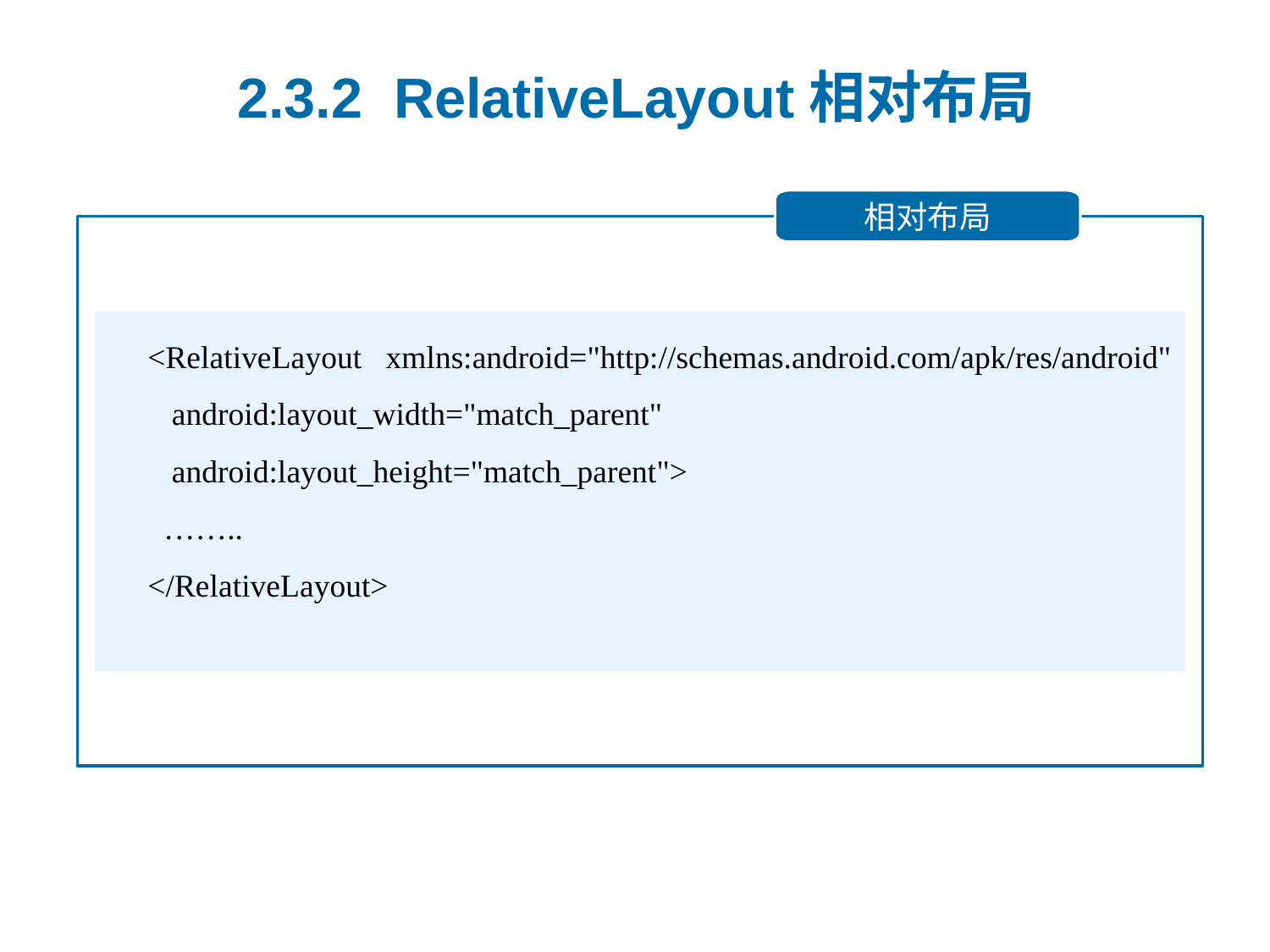

2.3.2  RelativeLayout相对布局
相对布局

     <RelativeLayout   xmlns:android="http://schemas.android.com/apk/res/android"
        android:layout_width="match_parent"
        android:layout_height="match_parent">
       ……..
     </RelativeLayout>